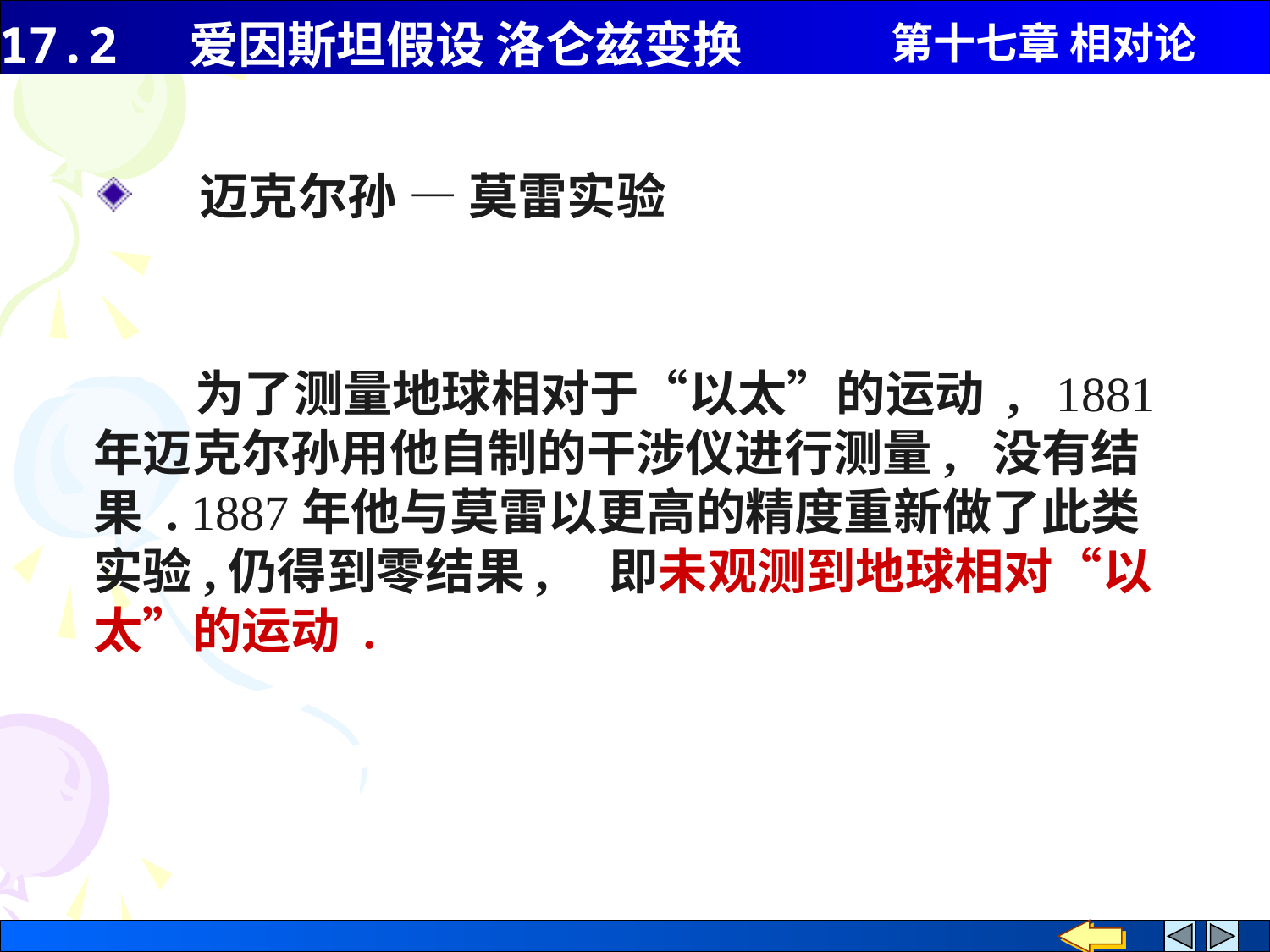

迈克尔孙 — 莫雷实验
        为了测量地球相对于“以太”的运动 ,   1881年迈克尔孙用他自制的干涉仪进行测量,  没有结果 . 1887年他与莫雷以更高的精度重新做了此类实验,仍得到零结果,    即未观测到地球相对“以太”的运动 .